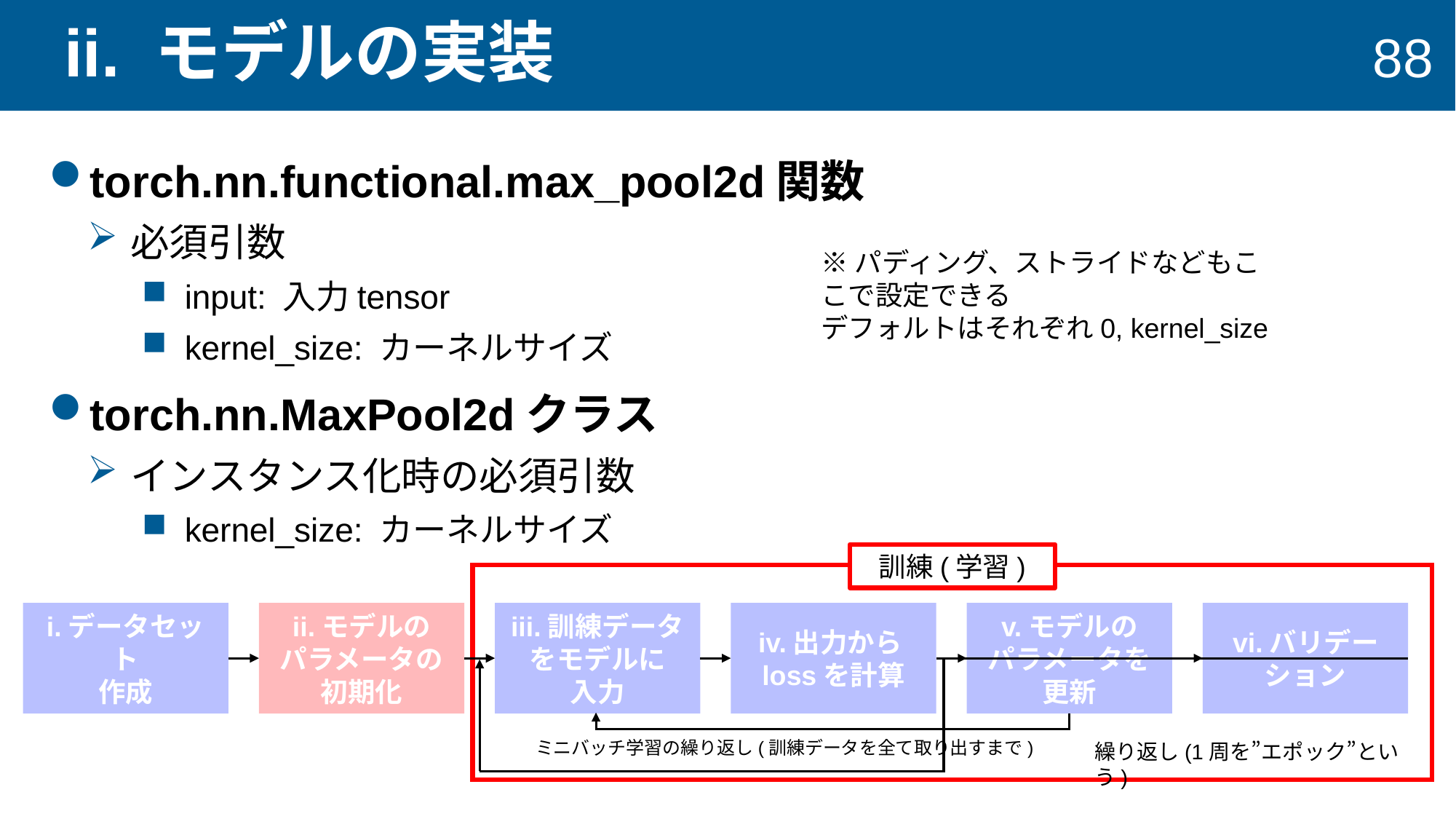

# ii. モデルの実装
88
torch.nn.functional.max_pool2d関数
必須引数
input: 入力tensor
kernel_size: カーネルサイズ
torch.nn.MaxPool2dクラス
インスタンス化時の必須引数
kernel_size: カーネルサイズ

※パディング、ストライドなどもここで設定できる
デフォルトはそれぞれ0, kernel_size
訓練(学習)

vi.バリデーション
iv.出力からlossを計算
v.モデルの
パラメータを更新
i.データセット
作成
ii.モデルの
パラメータの
初期化
iii.訓練データ
をモデルに
入力
繰り返し(1周を”エポック”という)
ミニバッチ学習の繰り返し(訓練データを全て取り出すまで)